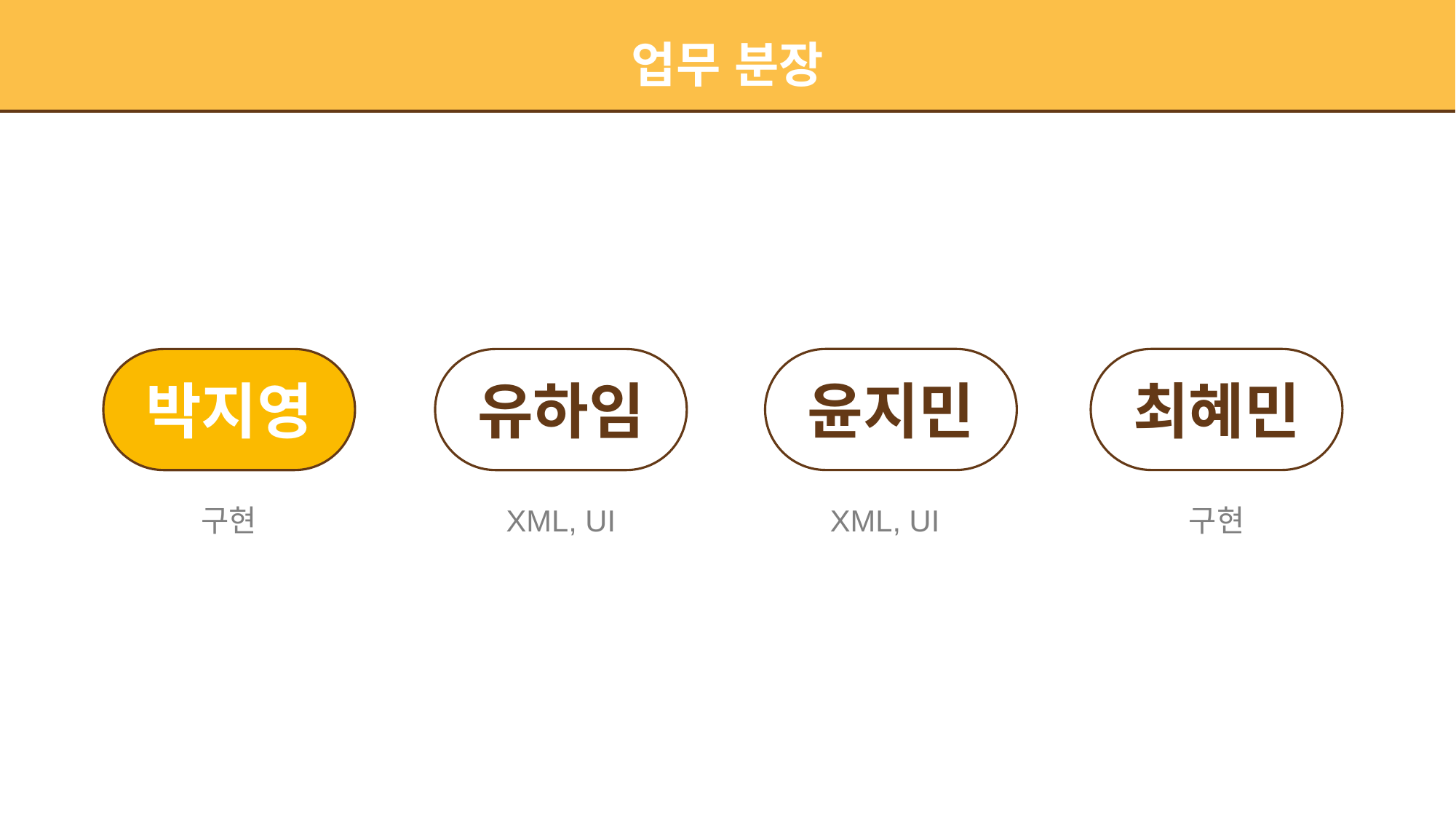

업무 분장
윤지민
최혜민
박지영
유하임
구현
XML, UI
XML, UI
구현